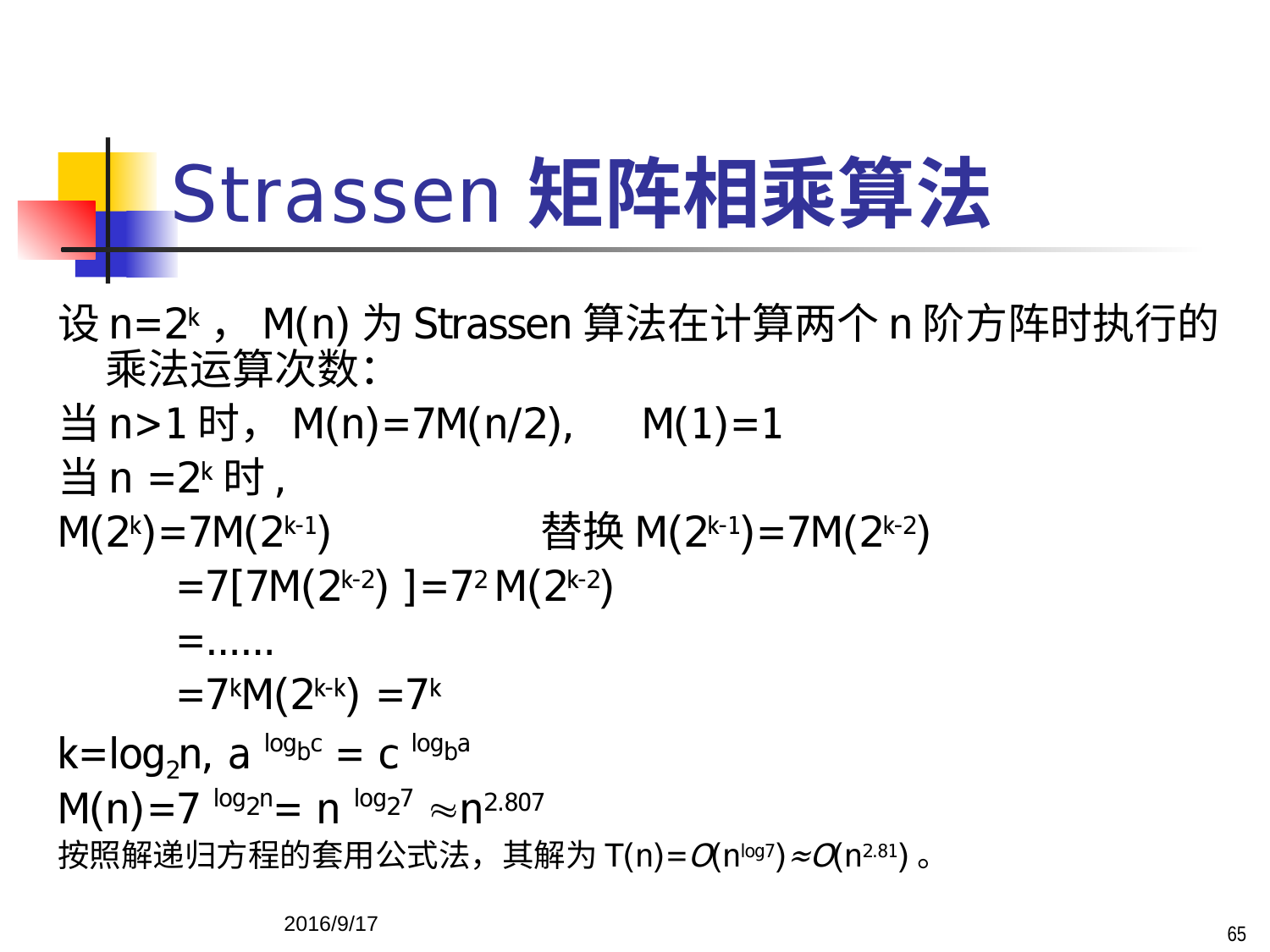

# Strassen矩阵相乘算法
设n=2k，M(n)为Strassen算法在计算两个n阶方阵时执行的乘法运算次数：
当n>1时，M(n)=7M(n/2),     M(1)=1
当n =2k时,
M(2k)=7M(2k-1)               替换M(2k-1)=7M(2k-2)
         =7[7M(2k-2) ]=72 M(2k-2)
         =……
         =7kM(2k-k) =7k
k=log2n, a logbc = c logba
M(n)=7 log2n= n log27 ≈n2.807
按照解递归方程的套用公式法，其解为T(n)=O(nlog7)≈O(n2.81)。

65
2016/9/17